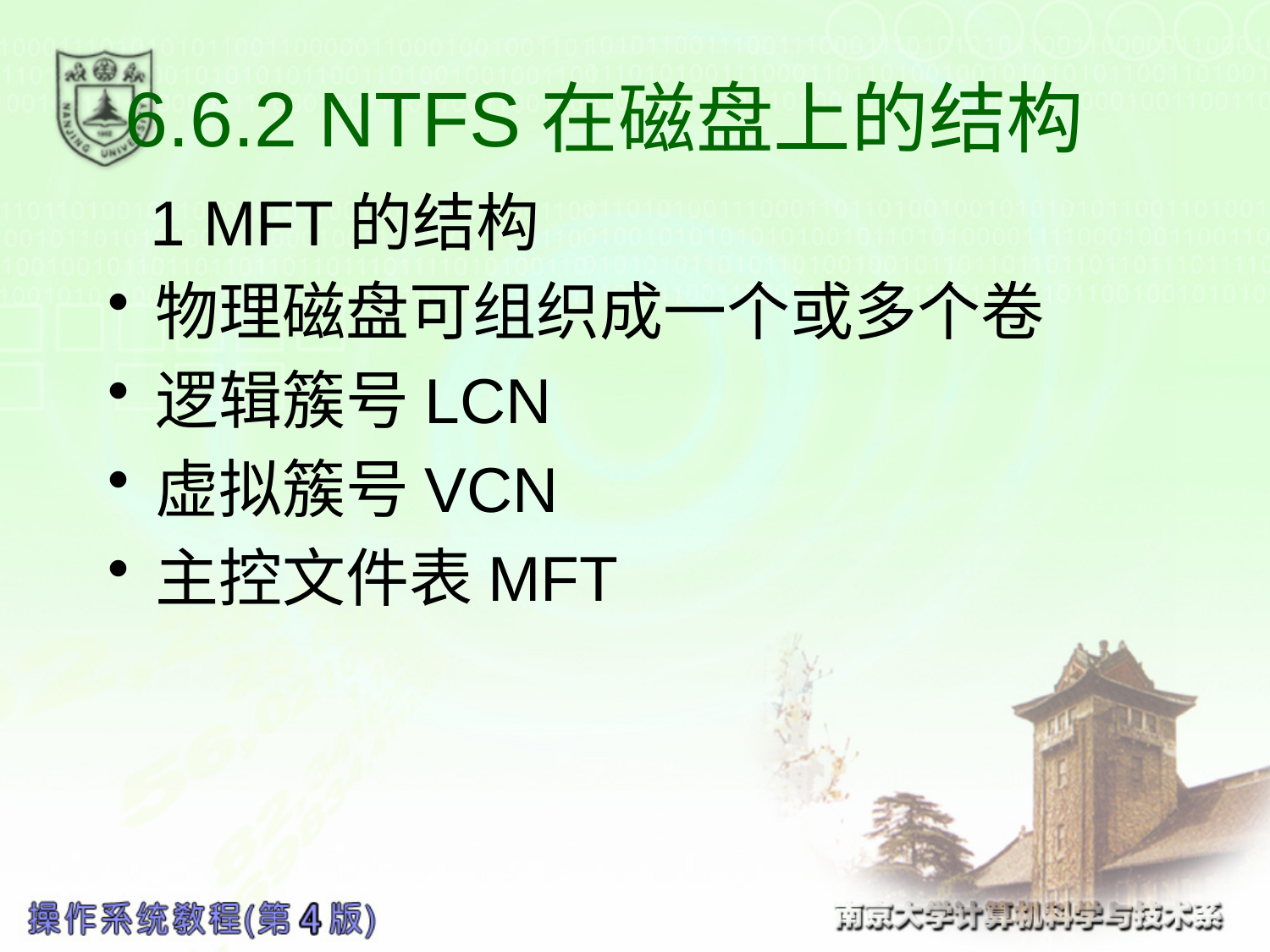

# 6.6.2 NTFS在磁盘上的结构
   1 MFT的结构
物理磁盘可组织成一个或多个卷
逻辑簇号LCN
虚拟簇号VCN
主控文件表MFT